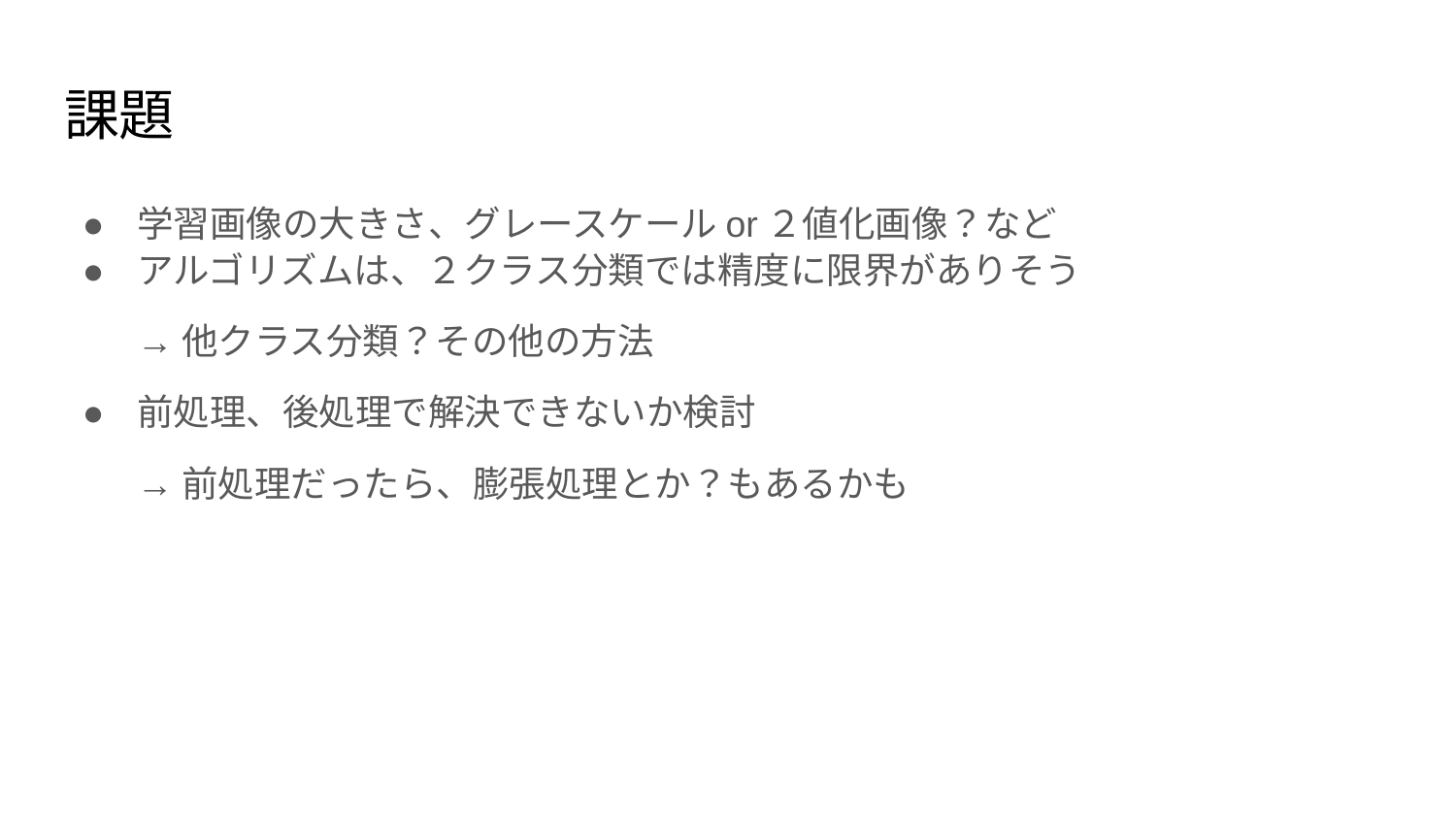

# 課題
学習画像の大きさ、グレースケールor２値化画像？など
アルゴリズムは、２クラス分類では精度に限界がありそう
→他クラス分類？その他の方法
前処理、後処理で解決できないか検討
→前処理だったら、膨張処理とか？もあるかも